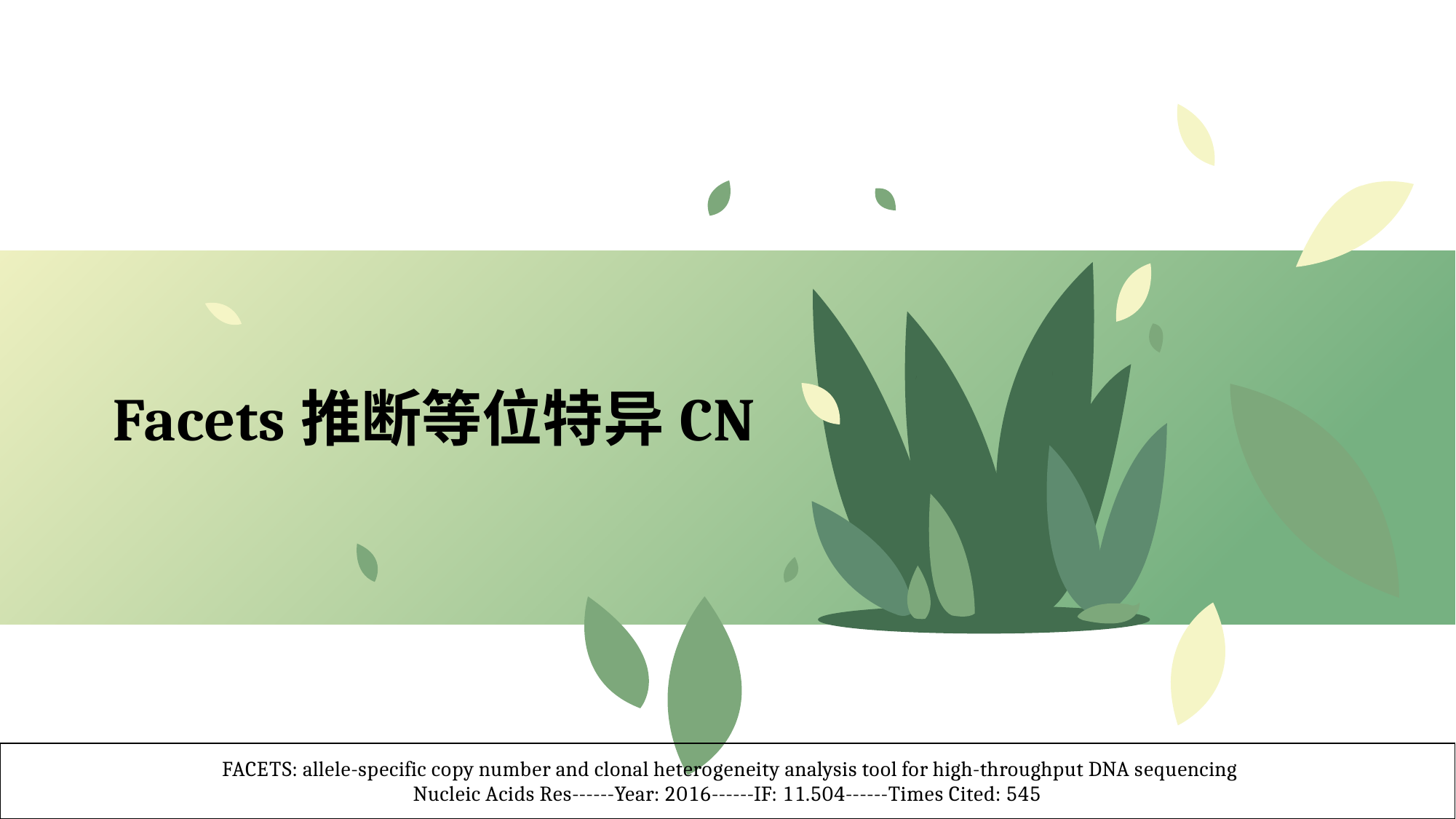

# Facets推断等位特异CN
| FACETS: allele-specific copy number and clonal heterogeneity analysis tool for high-throughput DNA sequencing Nucleic Acids Res------Year: 2016------IF: 11.504------Times Cited: 545 |
| --- |